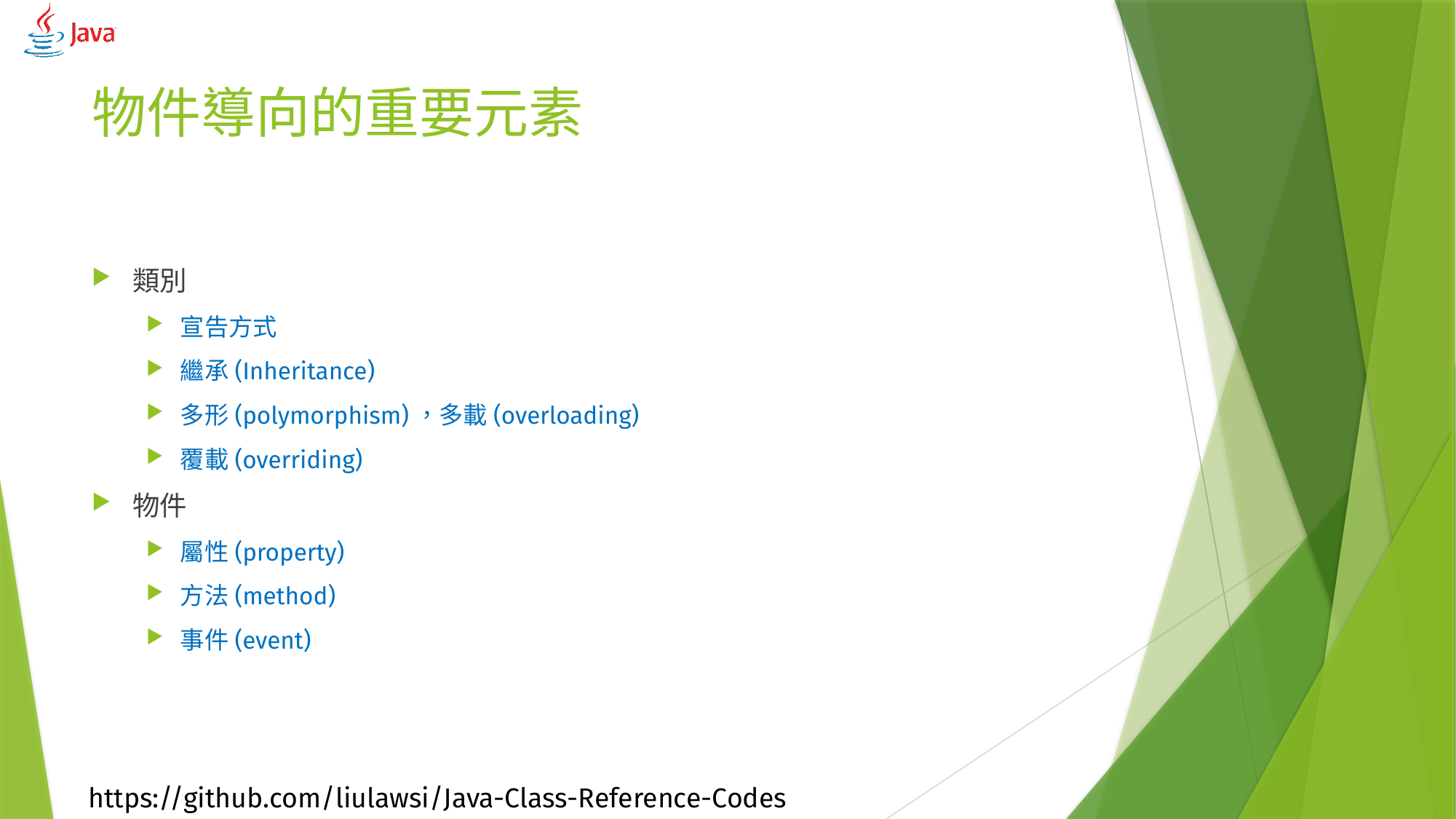

# 物件導向的重要元素
類別
宣告方式
繼承(Inheritance)
多形(polymorphism)，多載(overloading)
覆載(overriding)
物件
屬性(property)
方法(method)
事件(event)